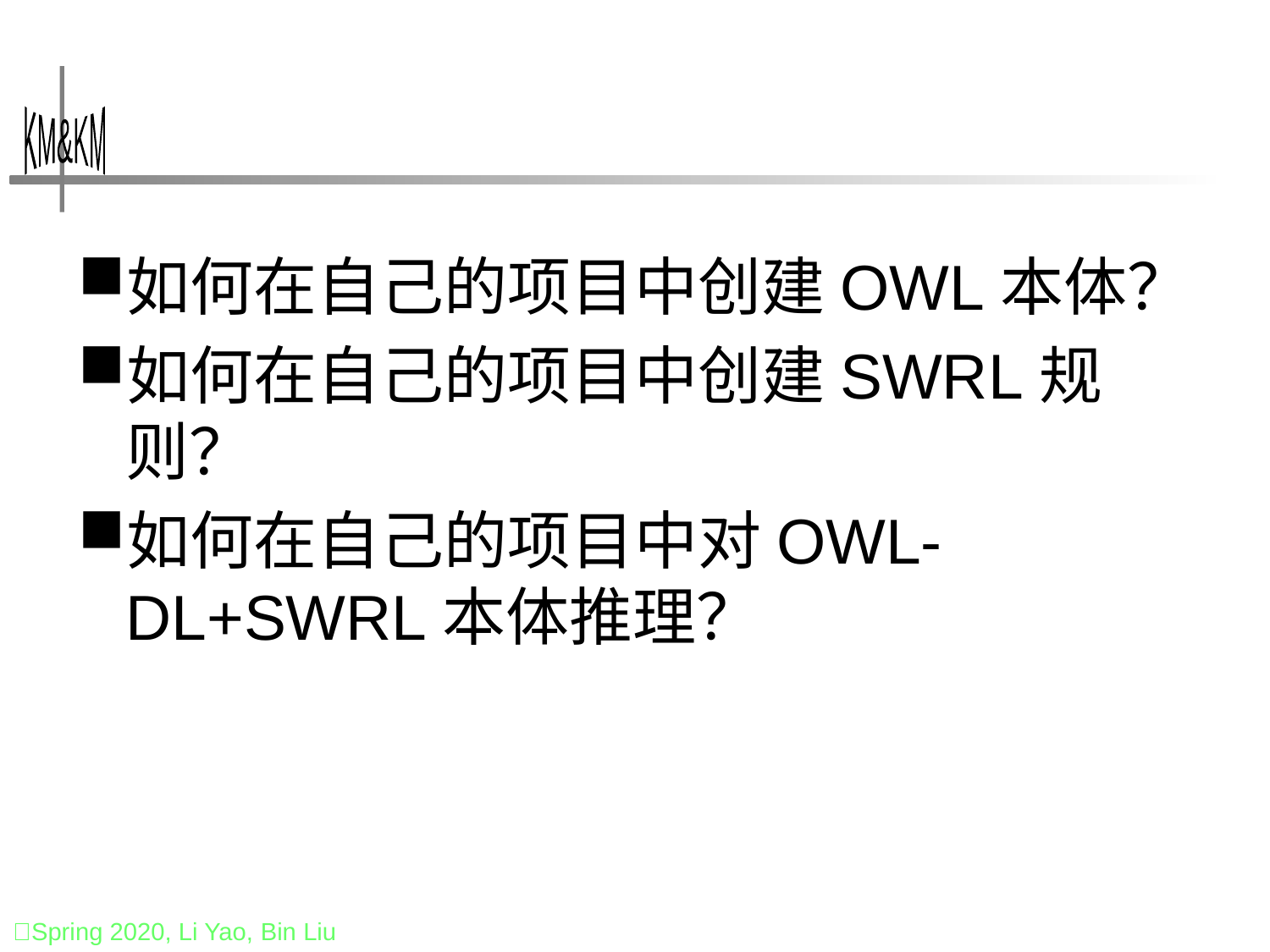

如何在自己的项目中创建OWL本体？
如何在自己的项目中创建SWRL规则？
如何在自己的项目中对OWL-DL+SWRL本体推理？